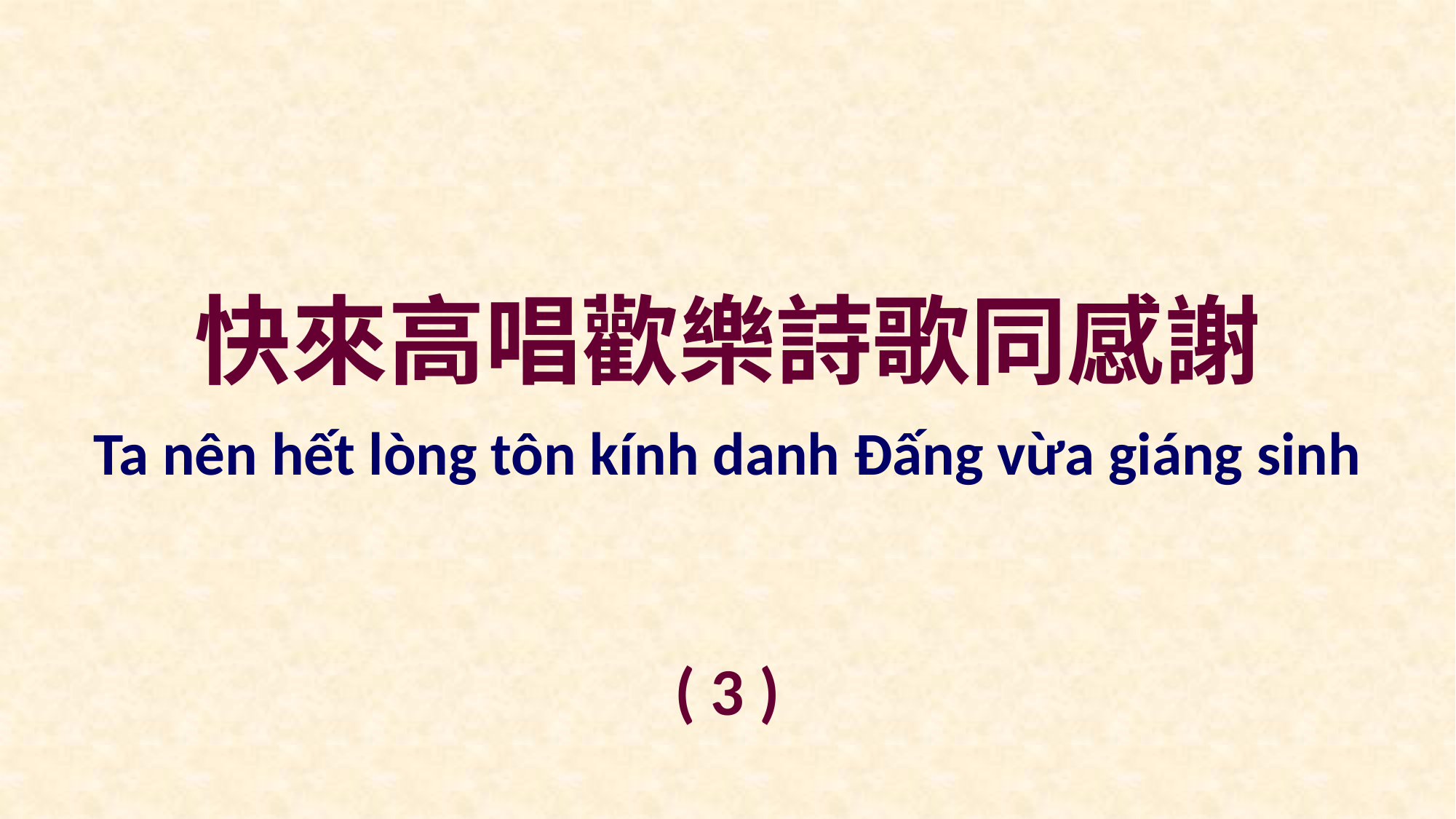

快來高唱歡樂詩歌同感謝
Ta nên hết lòng tôn kính danh Ðấng vừa giáng sinh
( 3 )